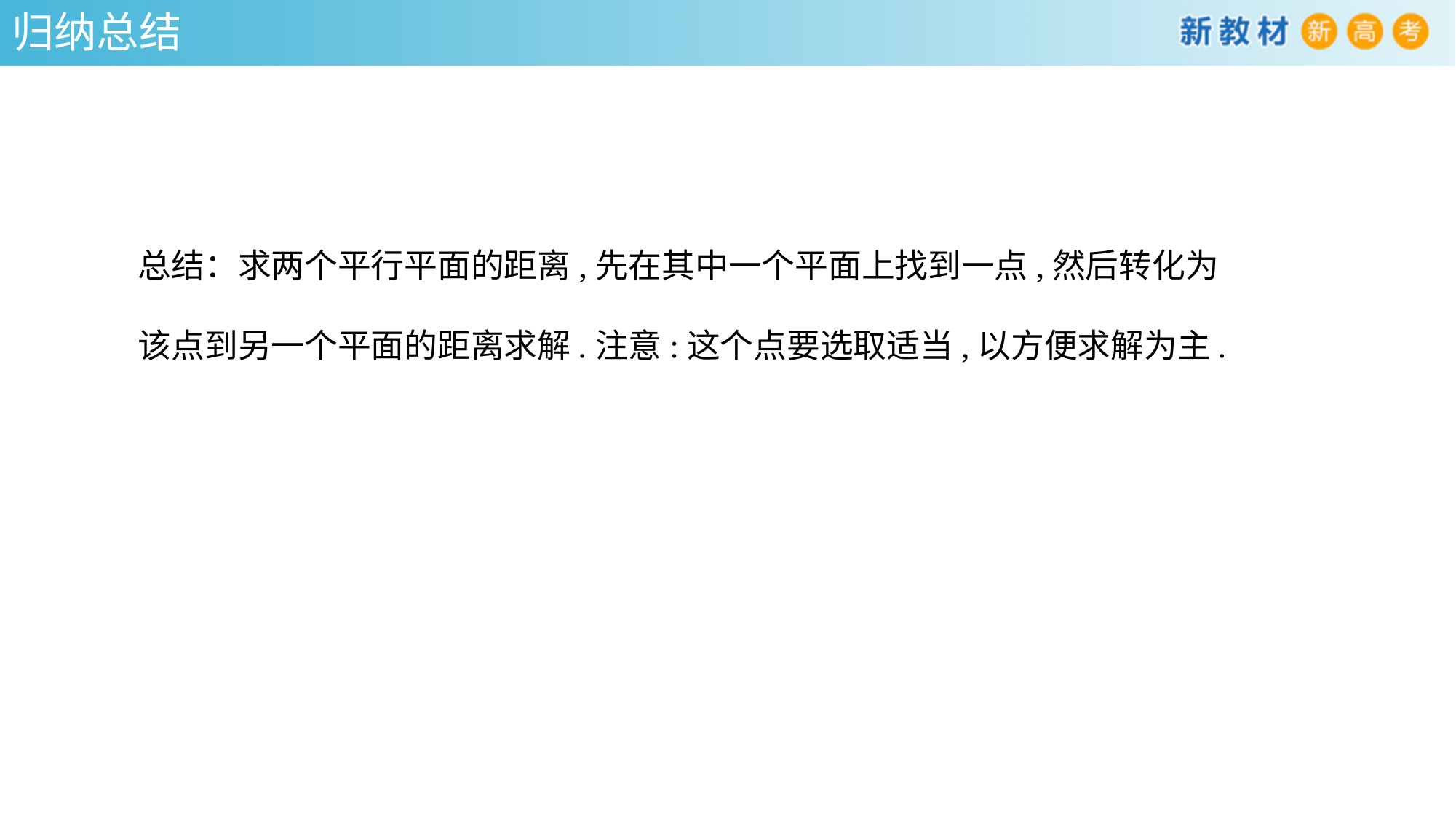

归纳总结
总结：求两个平行平面的距离,先在其中一个平面上找到一点,然后转化为该点到另一个平面的距离求解.注意:这个点要选取适当,以方便求解为主.